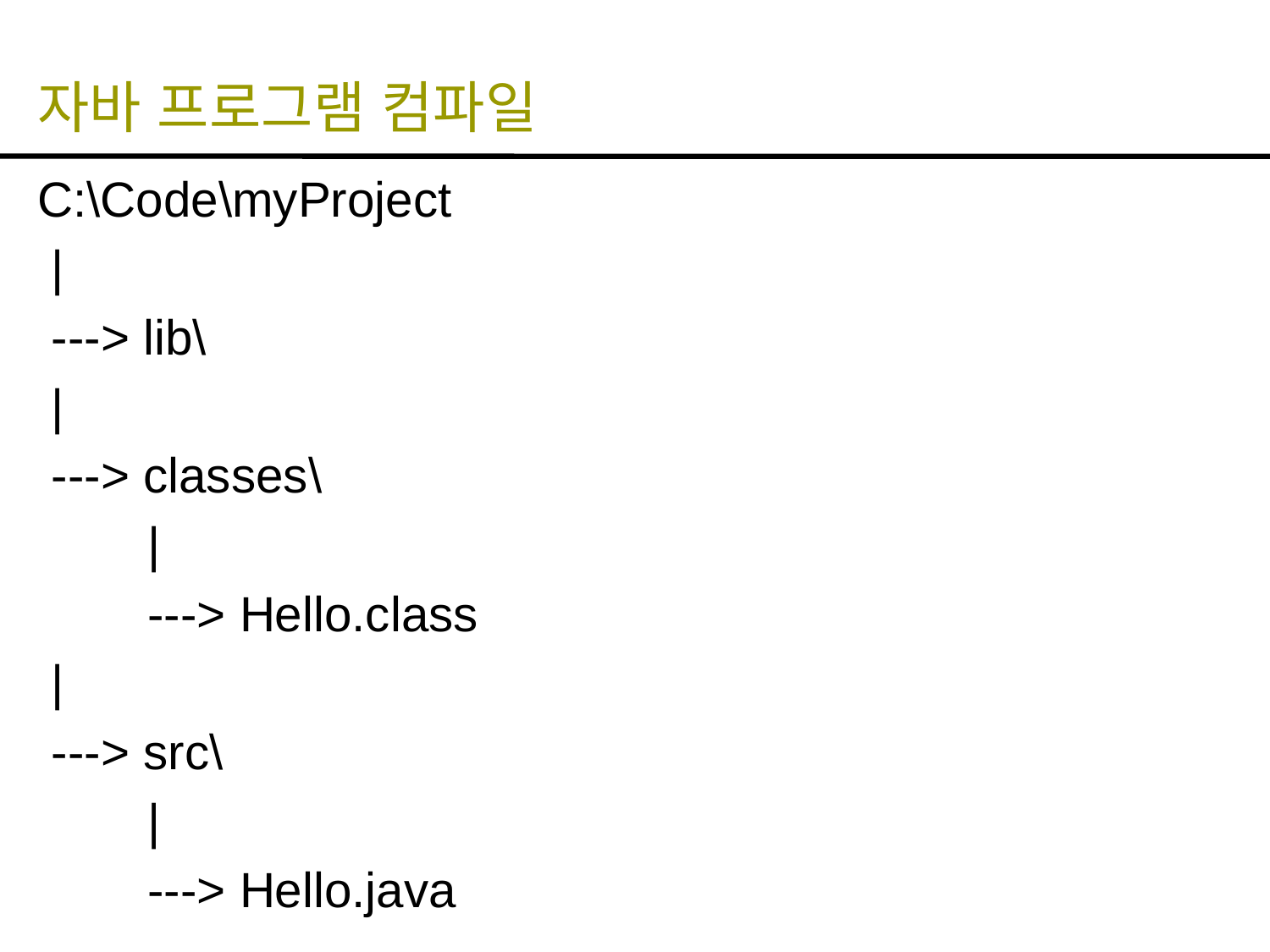

# 자바 프로그램 컴파일
C:\Code\myProject
 |
 ---> lib\
 |
 ---> classes\
        |
        ---> Hello.class
 |
 ---> src\
        |
        ---> Hello.java